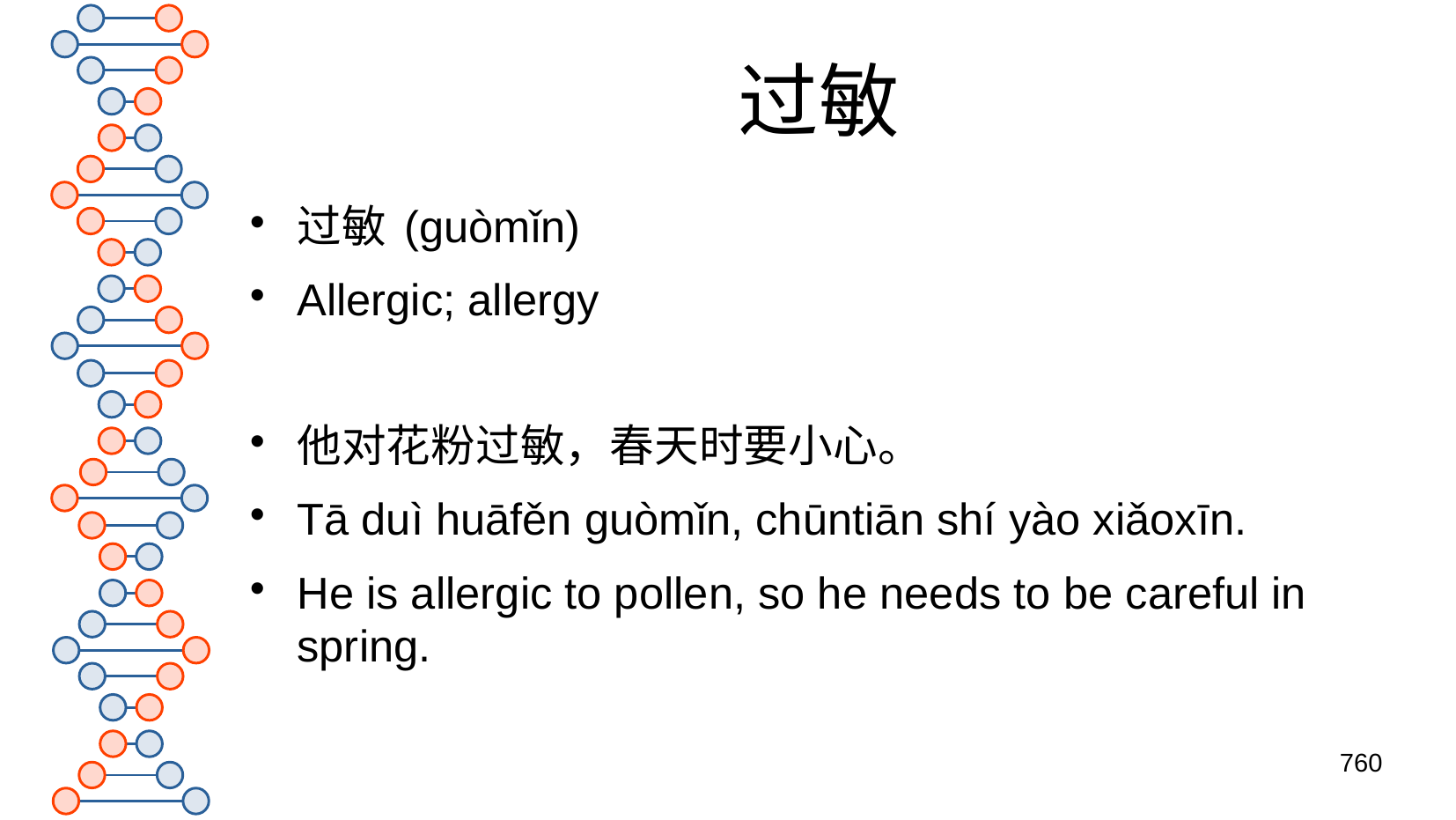

# 过敏
过敏 (guòmǐn)
Allergic; allergy

他对花粉过敏，春天时要小心。
Tā duì huāfěn guòmǐn, chūntiān shí yào xiǎoxīn.
He is allergic to pollen, so he needs to be careful in spring.

760